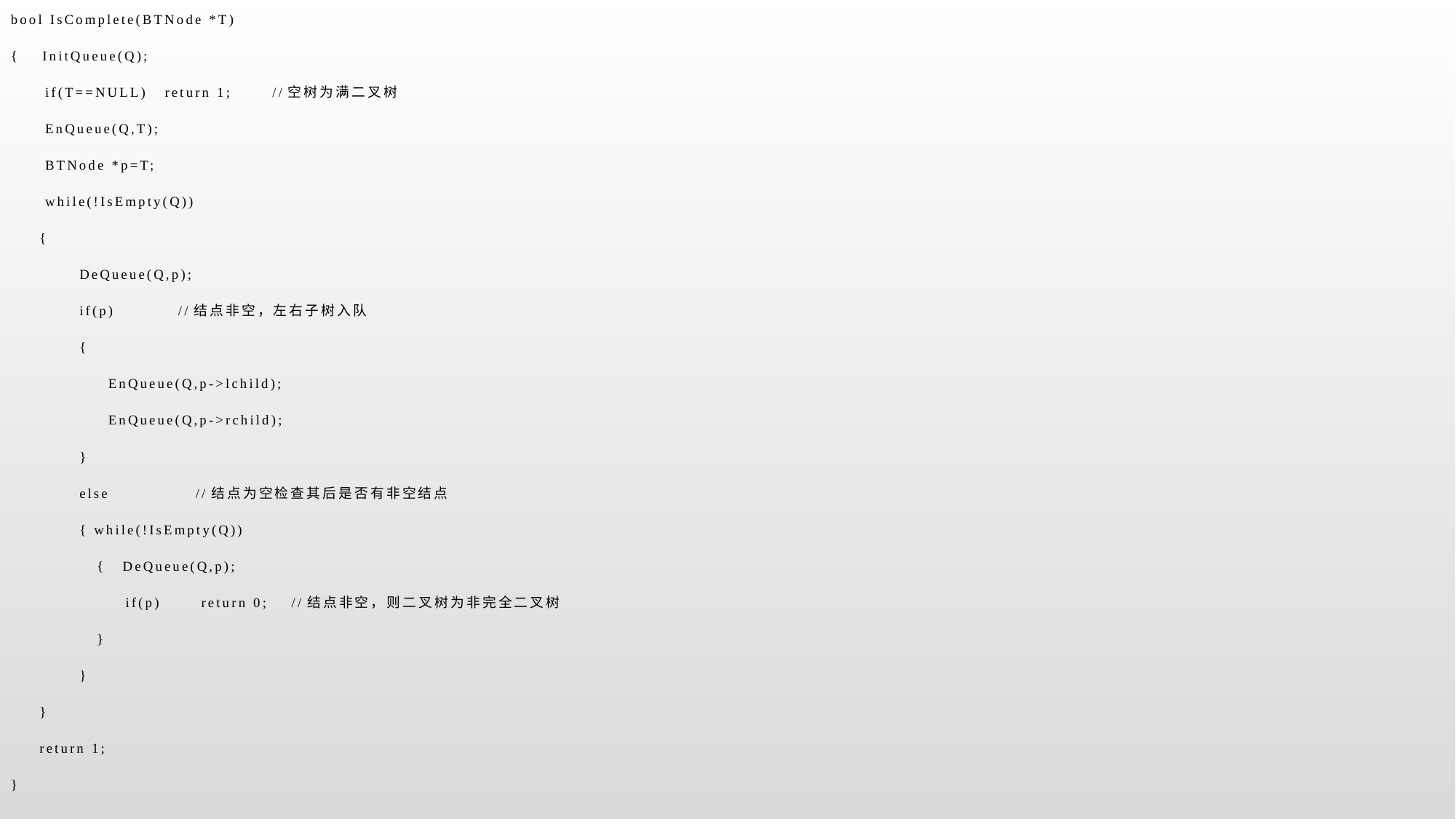

bool IsComplete(BTNode *T)
{    InitQueue(Q);
      if(T==NULL)   return 1;       //空树为满二叉树
      EnQueue(Q,T);
      BTNode *p=T;
      while(!IsEmpty(Q))
     {
            DeQueue(Q,p);
            if(p)           //结点非空，左右子树入队
            {
                 EnQueue(Q,p->lchild);
                 EnQueue(Q,p->rchild);
            }
            else               //结点为空检查其后是否有非空结点
            { while(!IsEmpty(Q))
               {   DeQueue(Q,p);
                    if(p)       return 0;    //结点非空，则二叉树为非完全二叉树
               }
            }
     }
     return 1;
}